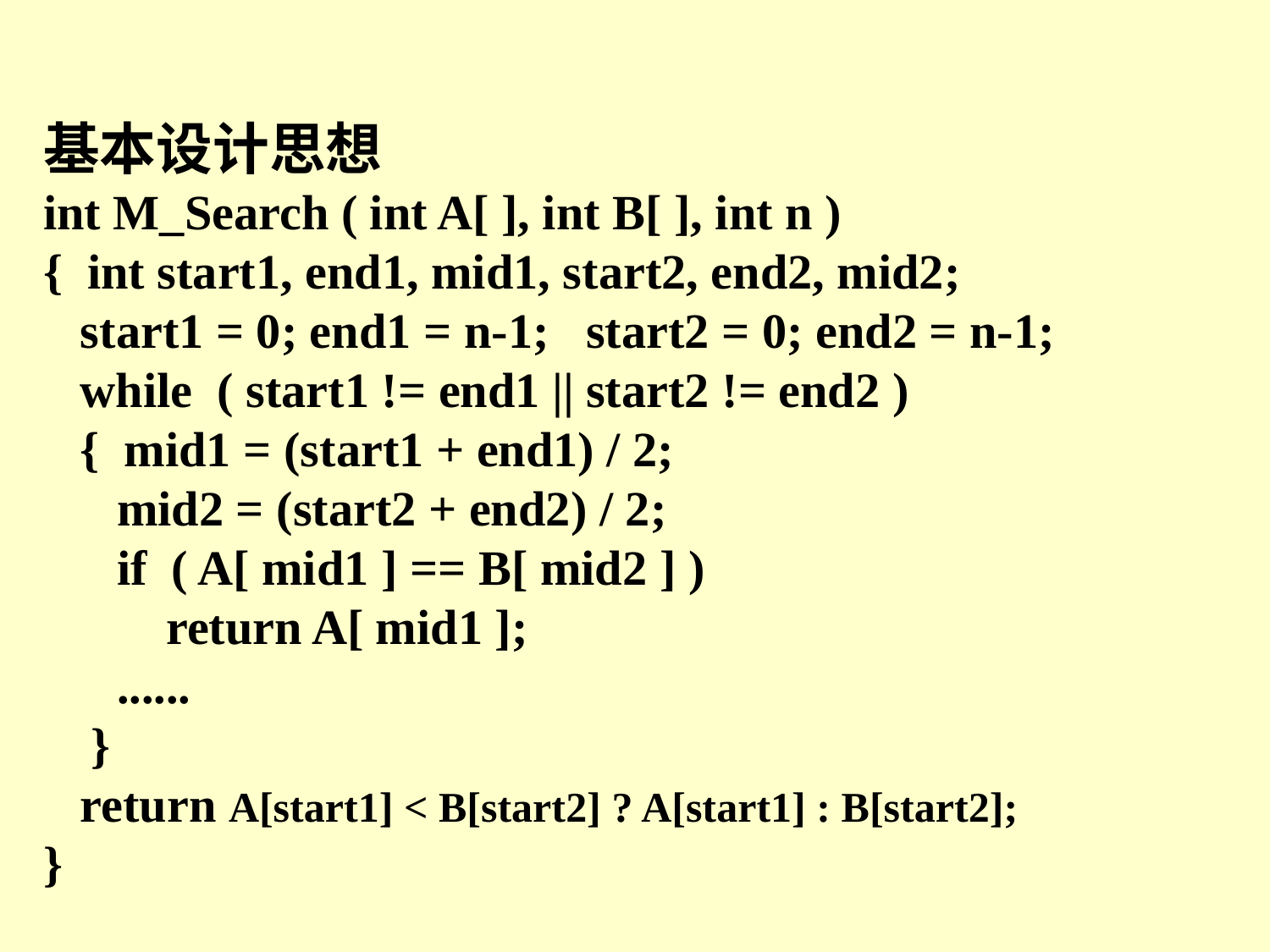

基本设计思想
int M_Search ( int A[ ], int B[ ], int n )
{  int start1, end1, mid1, start2, end2, mid2;
   start1 = 0; end1 = n-1;   start2 = 0; end2 = n-1;
   while  ( start1 != end1 || start2 != end2 )
   {  mid1 = (start1 + end1) / 2;
      mid2 = (start2 + end2) / 2;
      if  ( A[ mid1 ] == B[ mid2 ] )
          return A[ mid1 ];
      ......
	}
   return A[start1] < B[start2] ? A[start1] : B[start2];
}